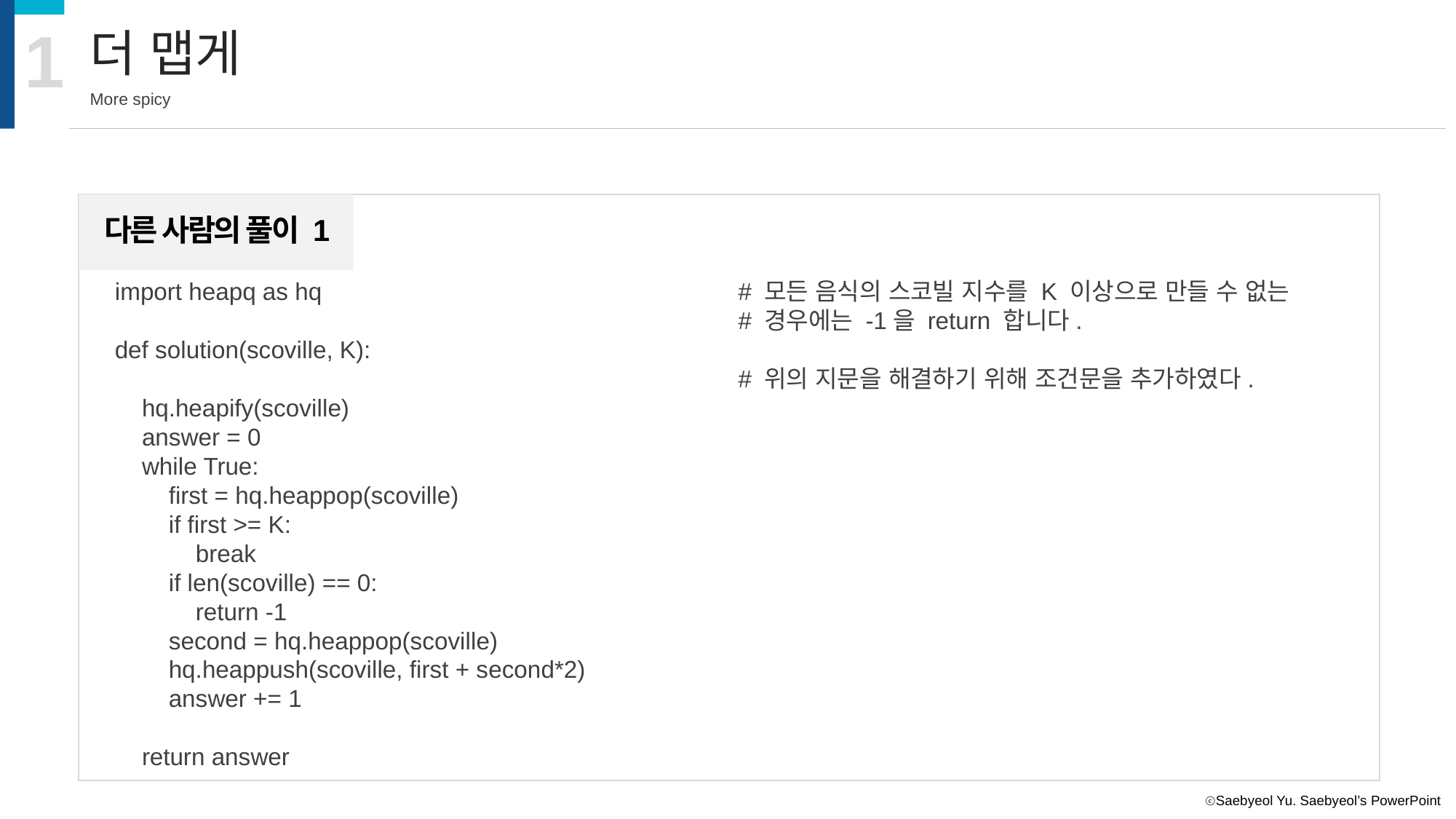

1
더 맵게
More spicy

다른 사람의 풀이 1
import heapq as hq

def solution(scoville, K):

    hq.heapify(scoville)
    answer = 0
    while True:
        first = hq.heappop(scoville)
        if first >= K:
            break
        if len(scoville) == 0:
            return -1
        second = hq.heappop(scoville)
        hq.heappush(scoville, first + second*2)
        answer += 1

    return answer
# 모든 음식의 스코빌 지수를 K 이상으로 만들 수 없는
# 경우에는 -1을 return 합니다.

# 위의 지문을 해결하기 위해 조건문을 추가하였다.